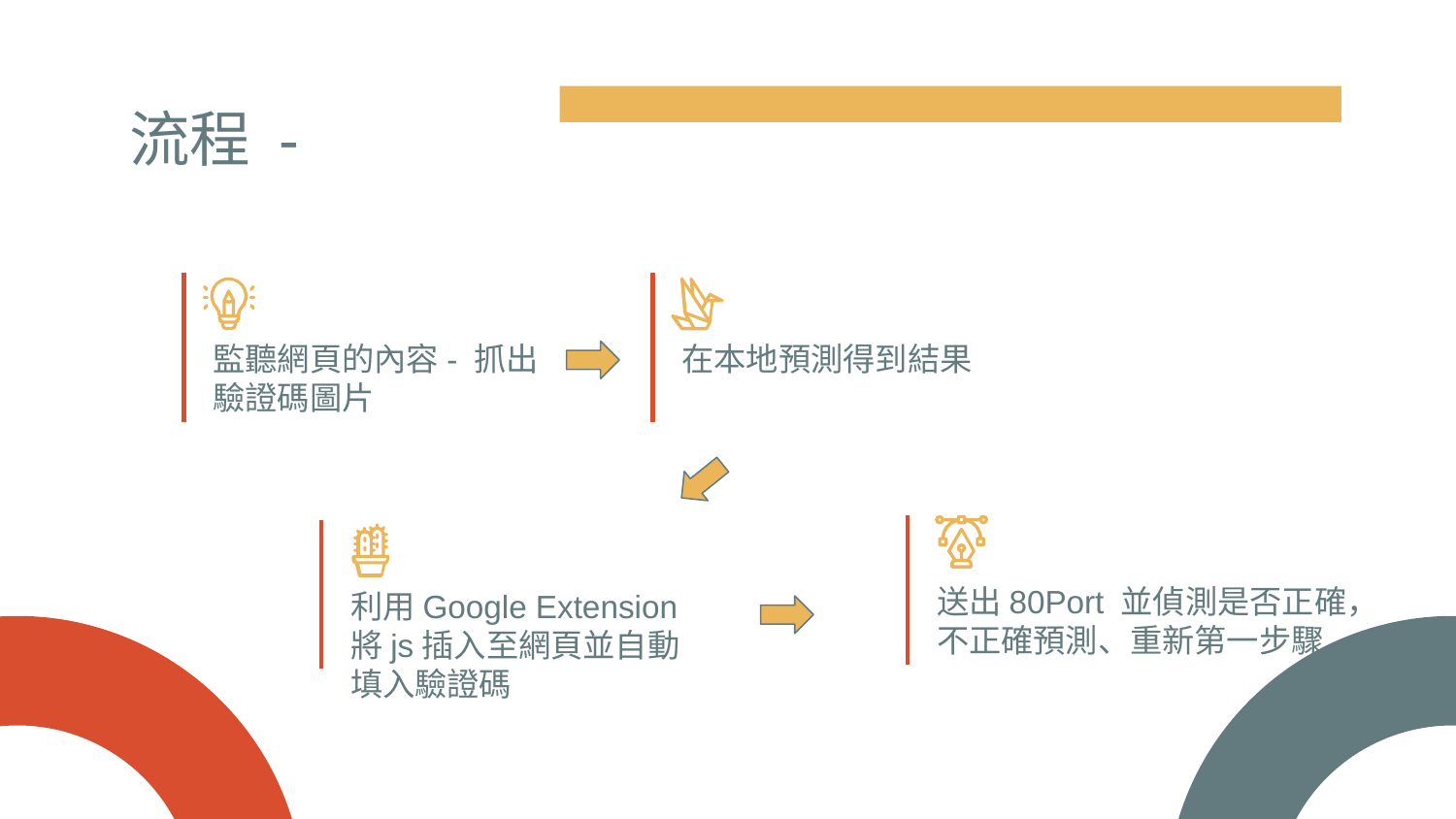

# 流程 -

監聽網頁的內容- 抓出
驗證碼圖片
在本地預測得到結果

送出80Port 並偵測是否正確，不正確預測、重新第一步驟
利用Google Extension
將js插入至網頁並自動填入驗證碼